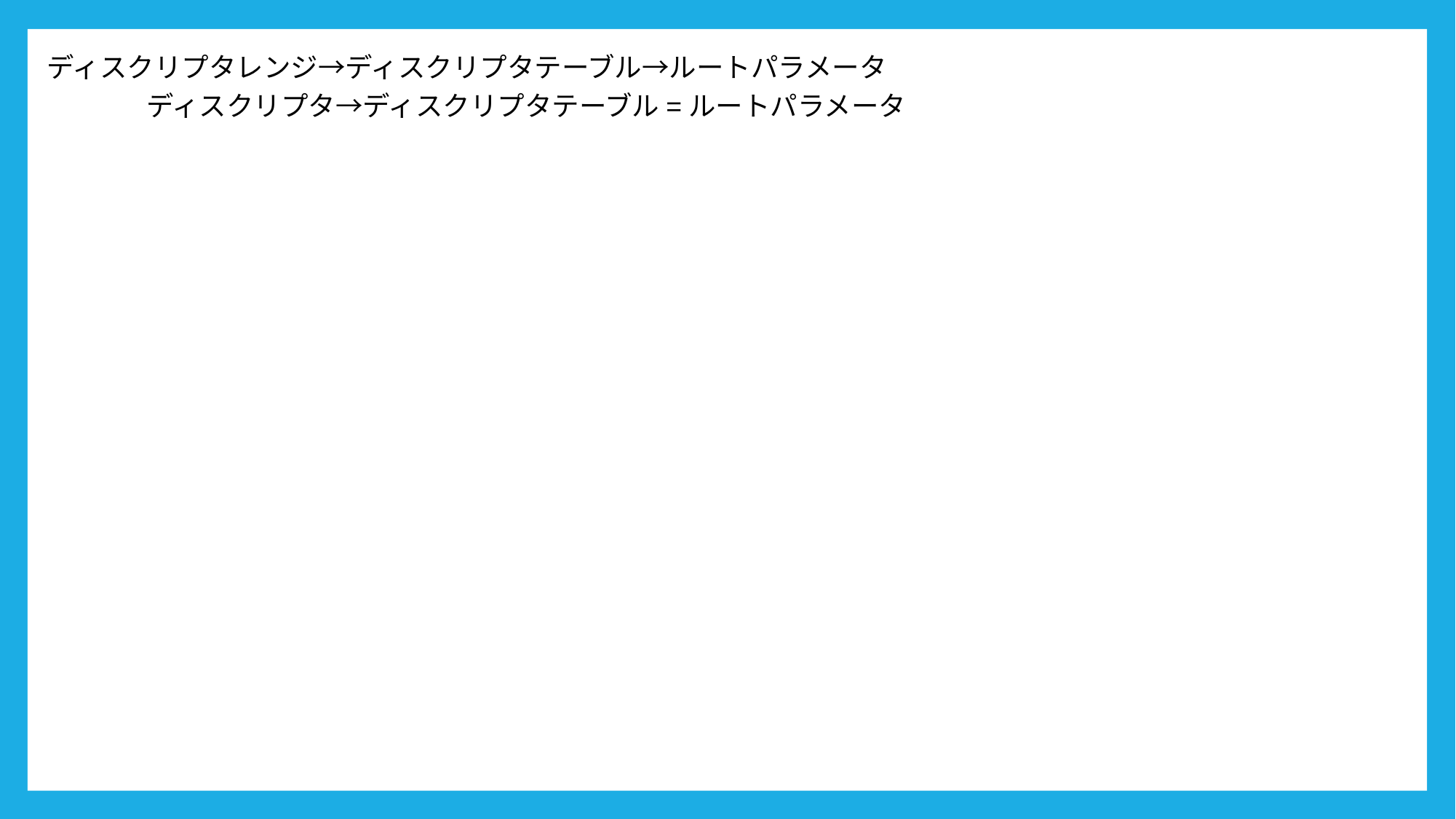

ディスクリプタレンジ→ディスクリプタテーブル→ルートパラメータ
ディスクリプタ→ディスクリプタテーブル=ルートパラメータ